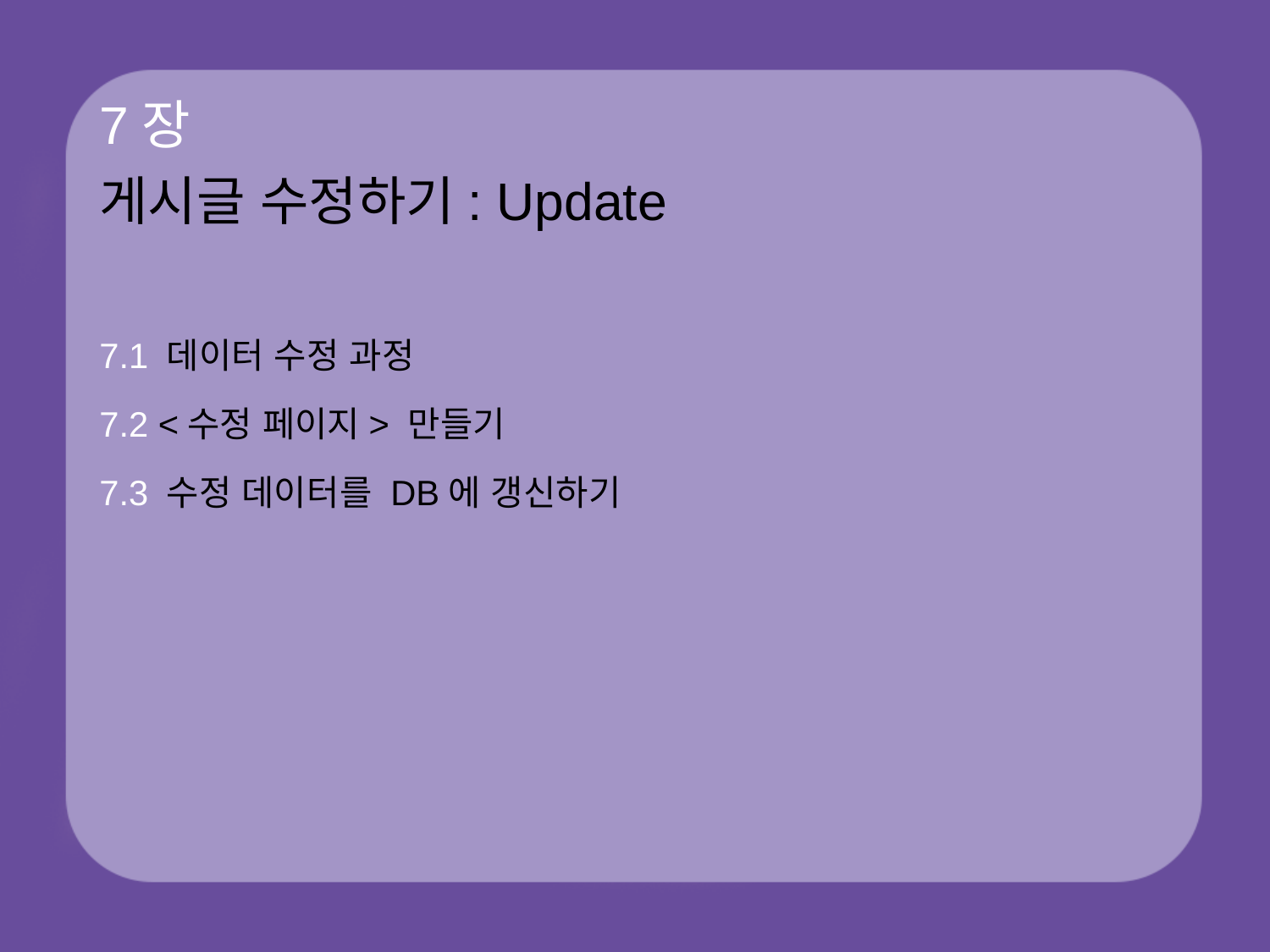

# 7장 게시글 수정하기: Update
7.1 데이터 수정 과정
7.2 <수정 페이지> 만들기
7.3 수정 데이터를 DB에 갱신하기